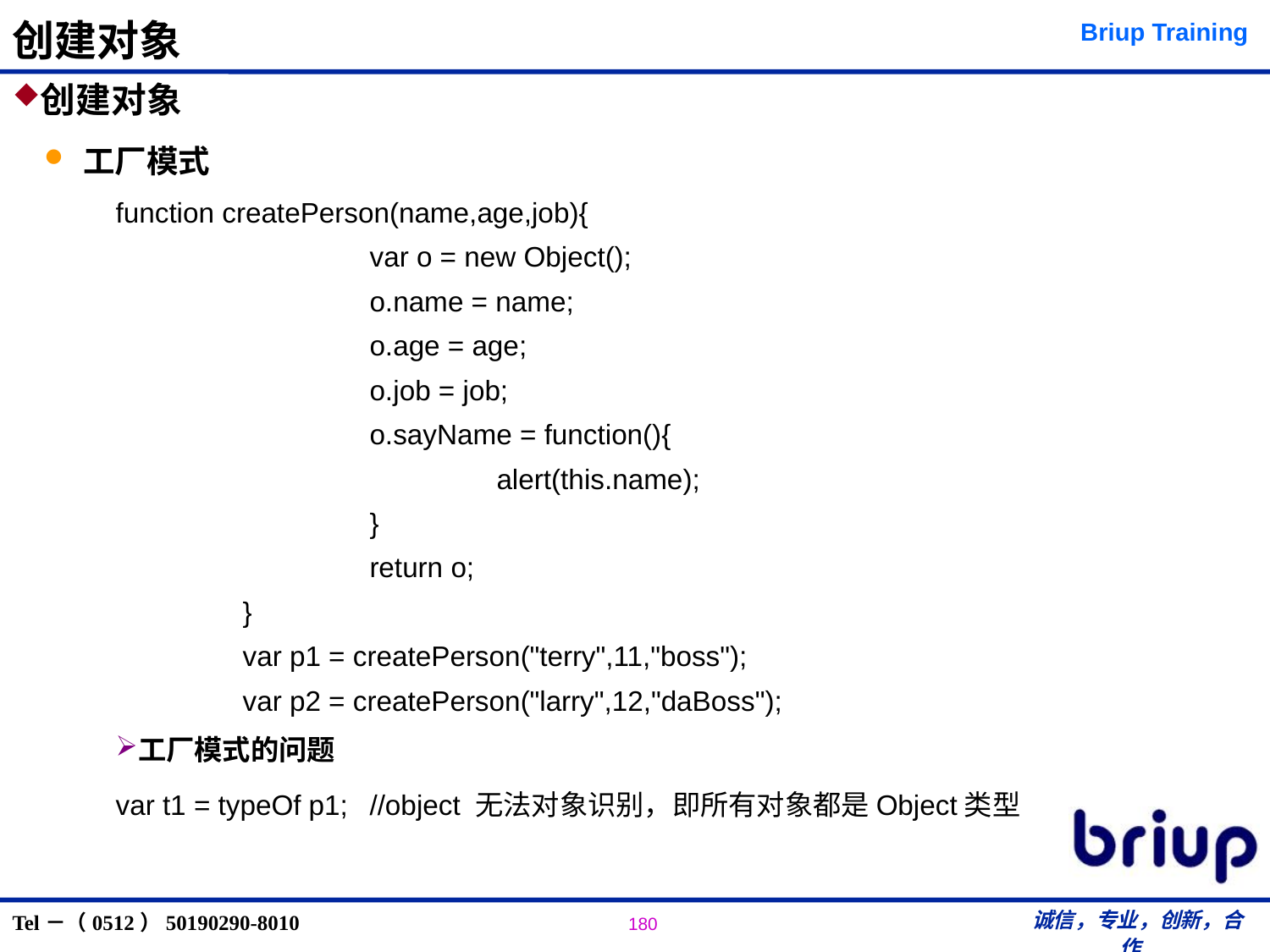

# 创建对象
创建对象
工厂模式
function createPerson(name,age,job){
		var o = new Object();
		o.name = name;
		o.age = age;
		o.job = job;
		o.sayName = function(){
			alert(this.name);
		}
		return o;
	}
	var p1 = createPerson("terry",11,"boss");
	var p2 = createPerson("larry",12,"daBoss");
工厂模式的问题
var t1 = typeOf p1;	//object 无法对象识别，即所有对象都是Object类型